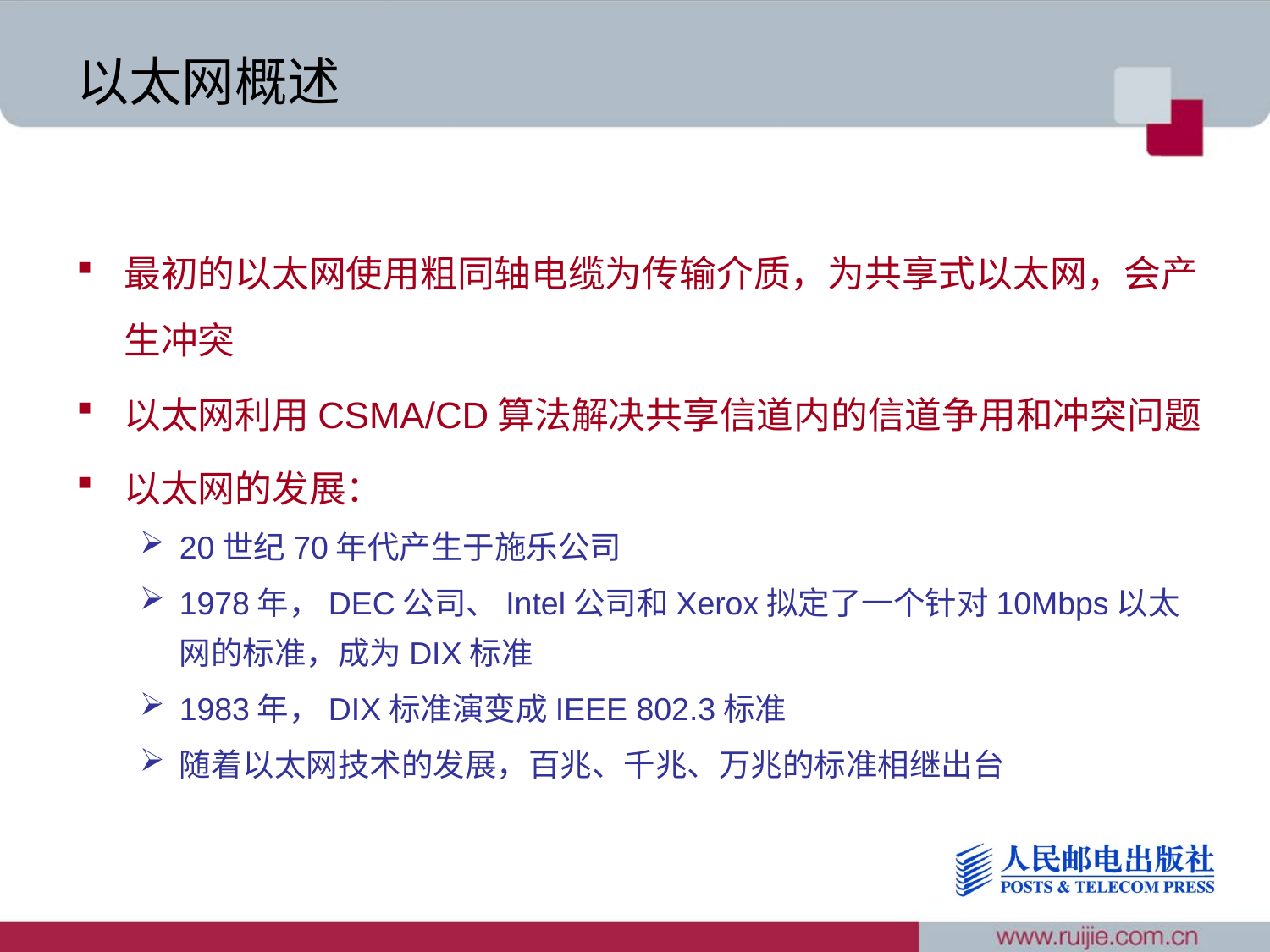

# 以太网概述
最初的以太网使用粗同轴电缆为传输介质，为共享式以太网，会产生冲突
以太网利用CSMA/CD算法解决共享信道内的信道争用和冲突问题
以太网的发展：
20世纪70年代产生于施乐公司
1978年，DEC公司、Intel公司和Xerox拟定了一个针对10Mbps以太网的标准，成为DIX标准
1983年，DIX标准演变成IEEE 802.3标准
随着以太网技术的发展，百兆、千兆、万兆的标准相继出台